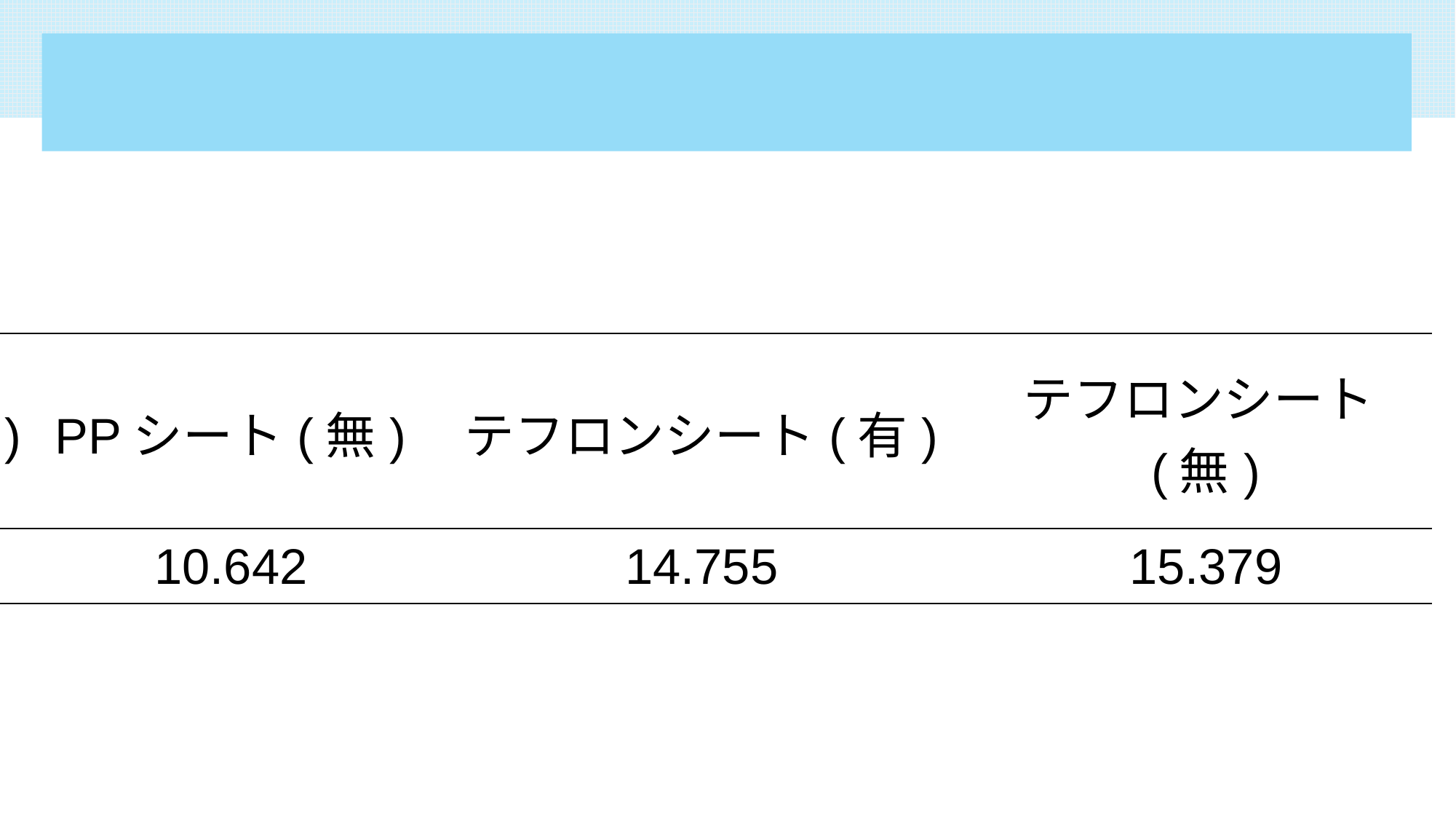

O92

| ガラス板(有) | ガラス板(無) | PPシート(有) | PPシート(無) | テフロンシート(有) | テフロンシート(無) |
| --- | --- | --- | --- | --- | --- |
| 4.638 | 0.270 | 20.644 | 10.642 | 14.755 | 15.379 |